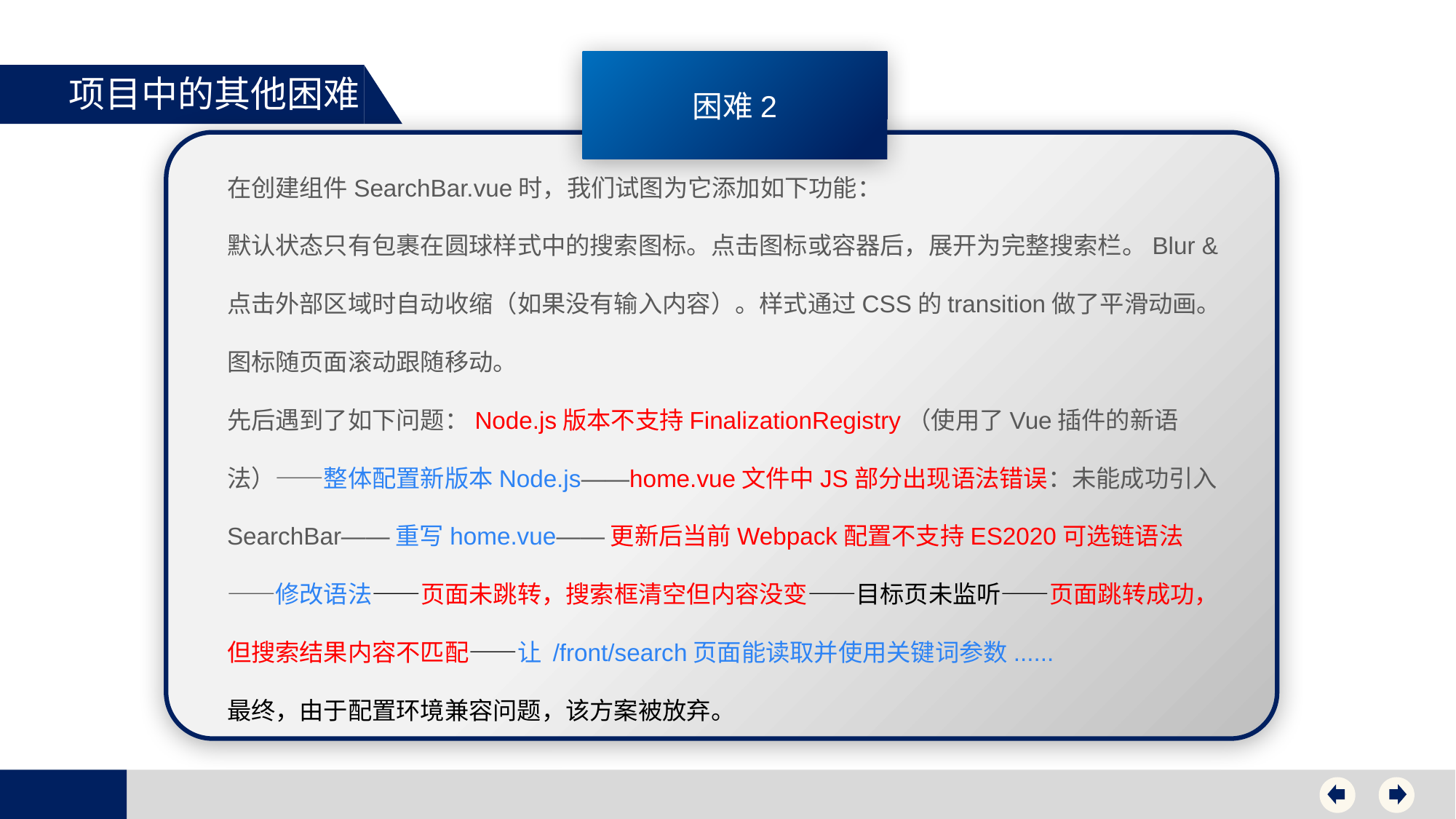

困难2

项目中的其他困难

在创建组件SearchBar.vue时，我们试图为它添加如下功能：
默认状态只有包裹在圆球样式中的搜索图标。点击图标或容器后，展开为完整搜索栏。Blur &点击外部区域时自动收缩（如果没有输入内容）。样式通过CSS的transition做了平滑动画。图标随页面滚动跟随移动。
先后遇到了如下问题：Node.js版本不支持FinalizationRegistry（使用了Vue插件的新语法）——整体配置新版本Node.js——home.vue文件中JS部分出现语法错误：未能成功引入SearchBar——重写home.vue——更新后当前Webpack配置不支持ES2020可选链语法——修改语法——页面未跳转，搜索框清空但内容没变——目标页未监听——页面跳转成功，但搜索结果内容不匹配——让 /front/search页面能读取并使用关键词参数......
最终，由于配置环境兼容问题，该方案被放弃。